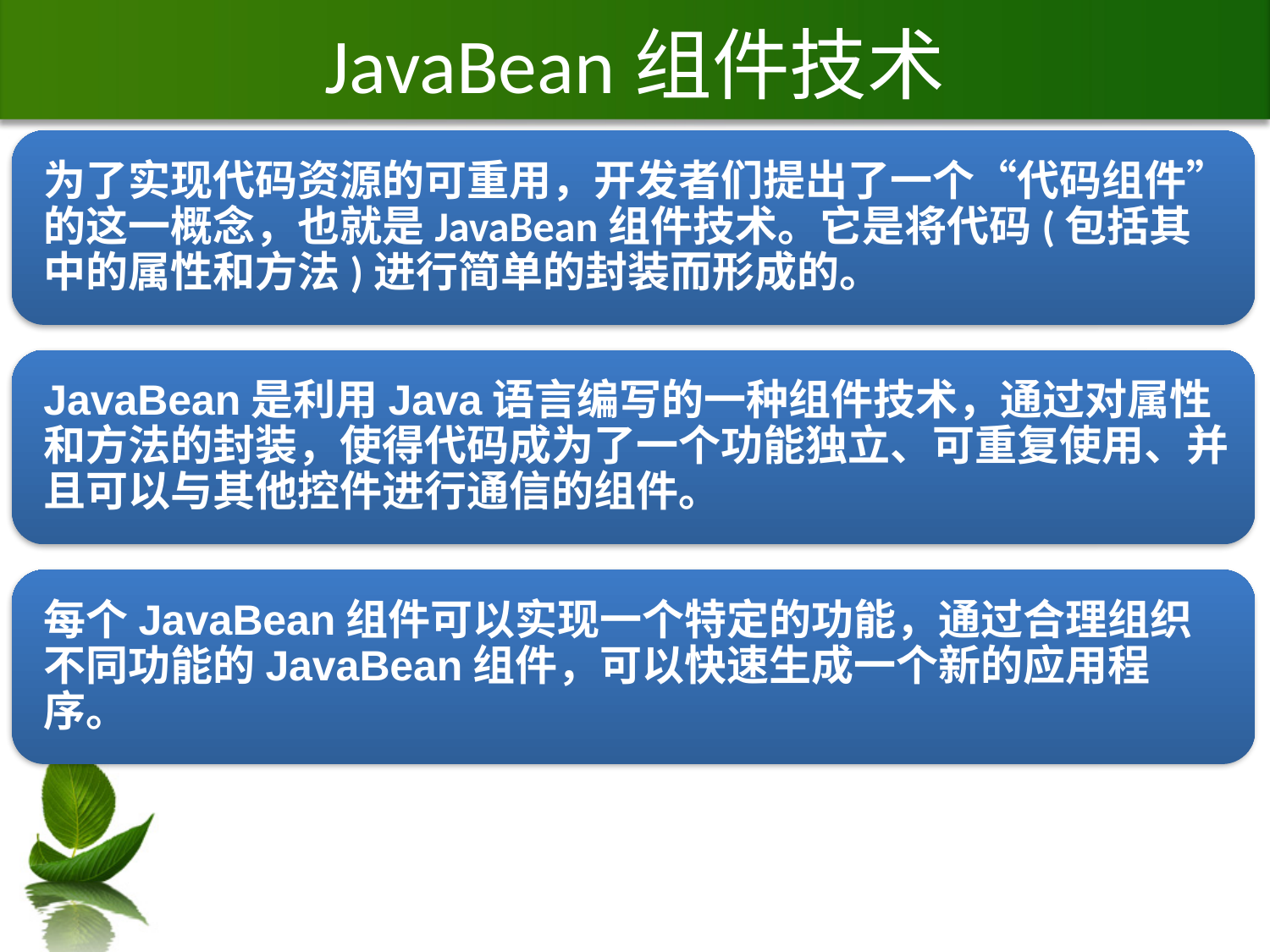

# JavaBean组件技术
为了实现代码资源的可重用，开发者们提出了一个“代码组件”的这一概念，也就是JavaBean组件技术。它是将代码(包括其中的属性和方法)进行简单的封装而形成的。
JavaBean是利用Java语言编写的一种组件技术，通过对属性和方法的封装，使得代码成为了一个功能独立、可重复使用、并且可以与其他控件进行通信的组件。
每个JavaBean组件可以实现一个特定的功能，通过合理组织不同功能的JavaBean组件，可以快速生成一个新的应用程序。